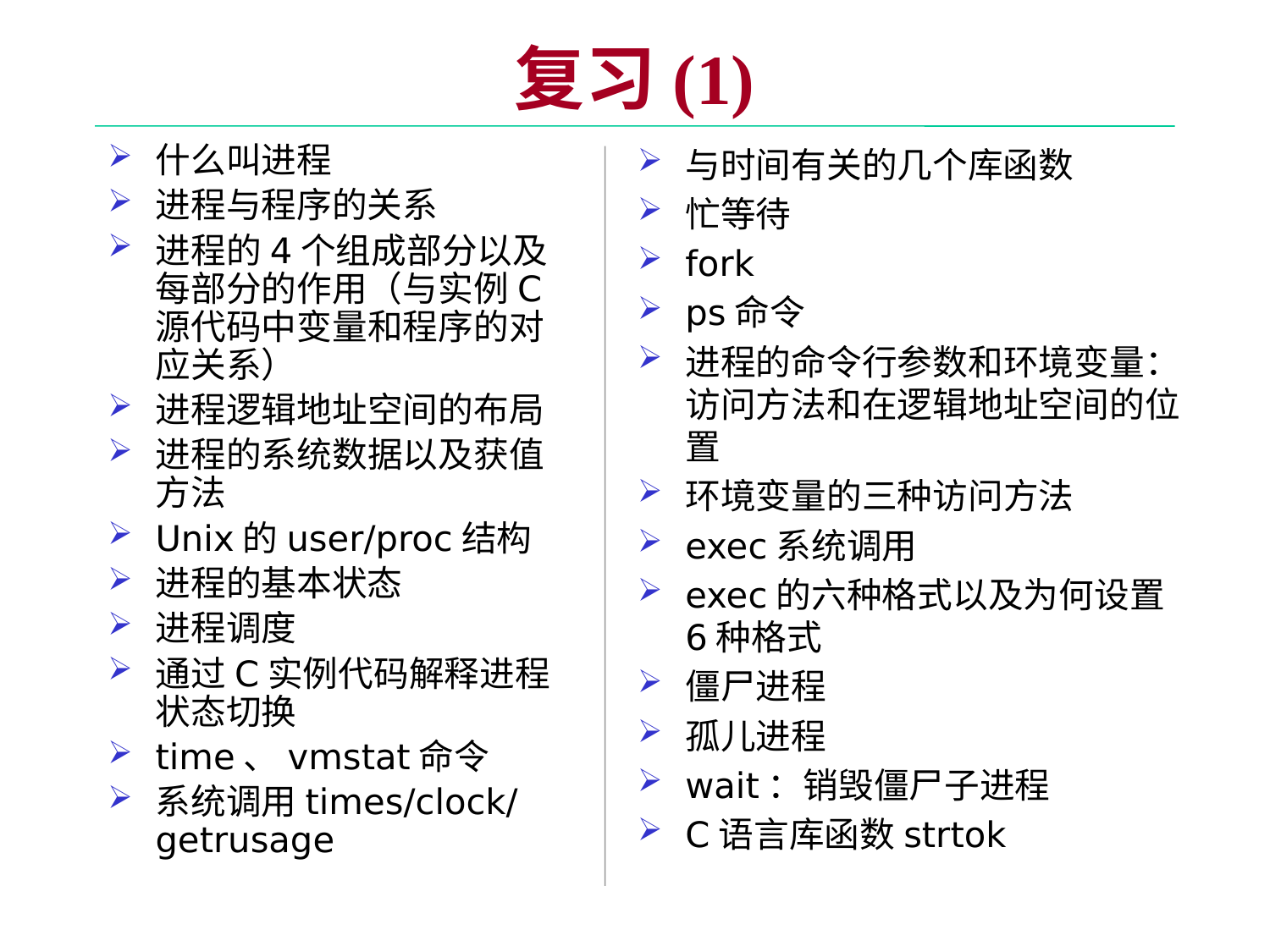

# 复习(1)
什么叫进程
进程与程序的关系
进程的4个组成部分以及每部分的作用（与实例C源代码中变量和程序的对应关系）
进程逻辑地址空间的布局
进程的系统数据以及获值方法
Unix的user/proc结构
进程的基本状态
进程调度
通过C实例代码解释进程状态切换
time、vmstat命令
系统调用times/clock/getrusage

与时间有关的几个库函数
忙等待
fork
ps命令
进程的命令行参数和环境变量：访问方法和在逻辑地址空间的位置
环境变量的三种访问方法
exec系统调用
exec的六种格式以及为何设置6种格式
僵尸进程
孤儿进程
wait：销毁僵尸子进程
C语言库函数strtok